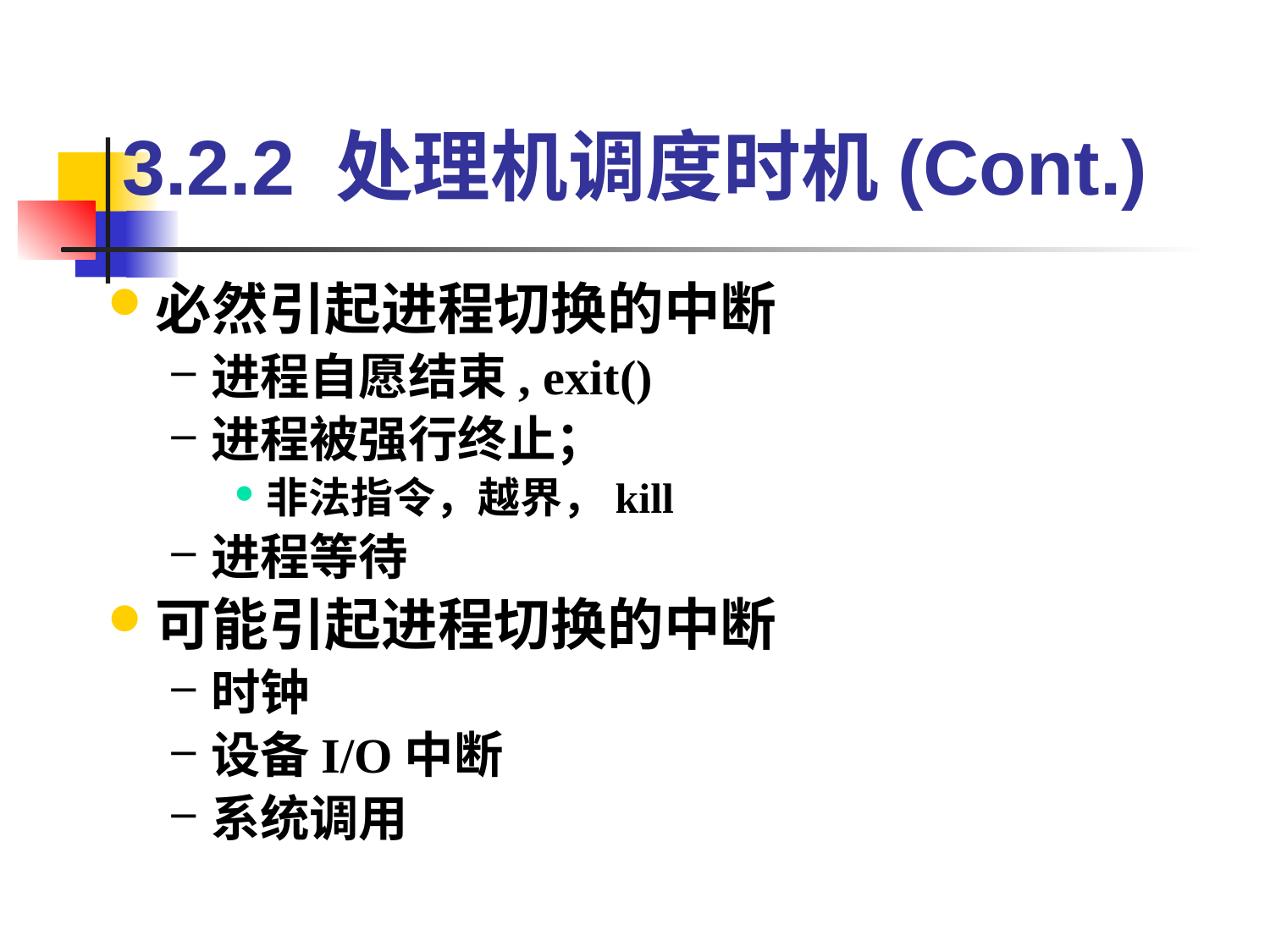

3.2.2 处理机调度时机(Cont.)
必然引起进程切换的中断
进程自愿结束, exit()
进程被强行终止；
非法指令，越界，kill
进程等待
可能引起进程切换的中断
时钟
设备I/O中断
系统调用